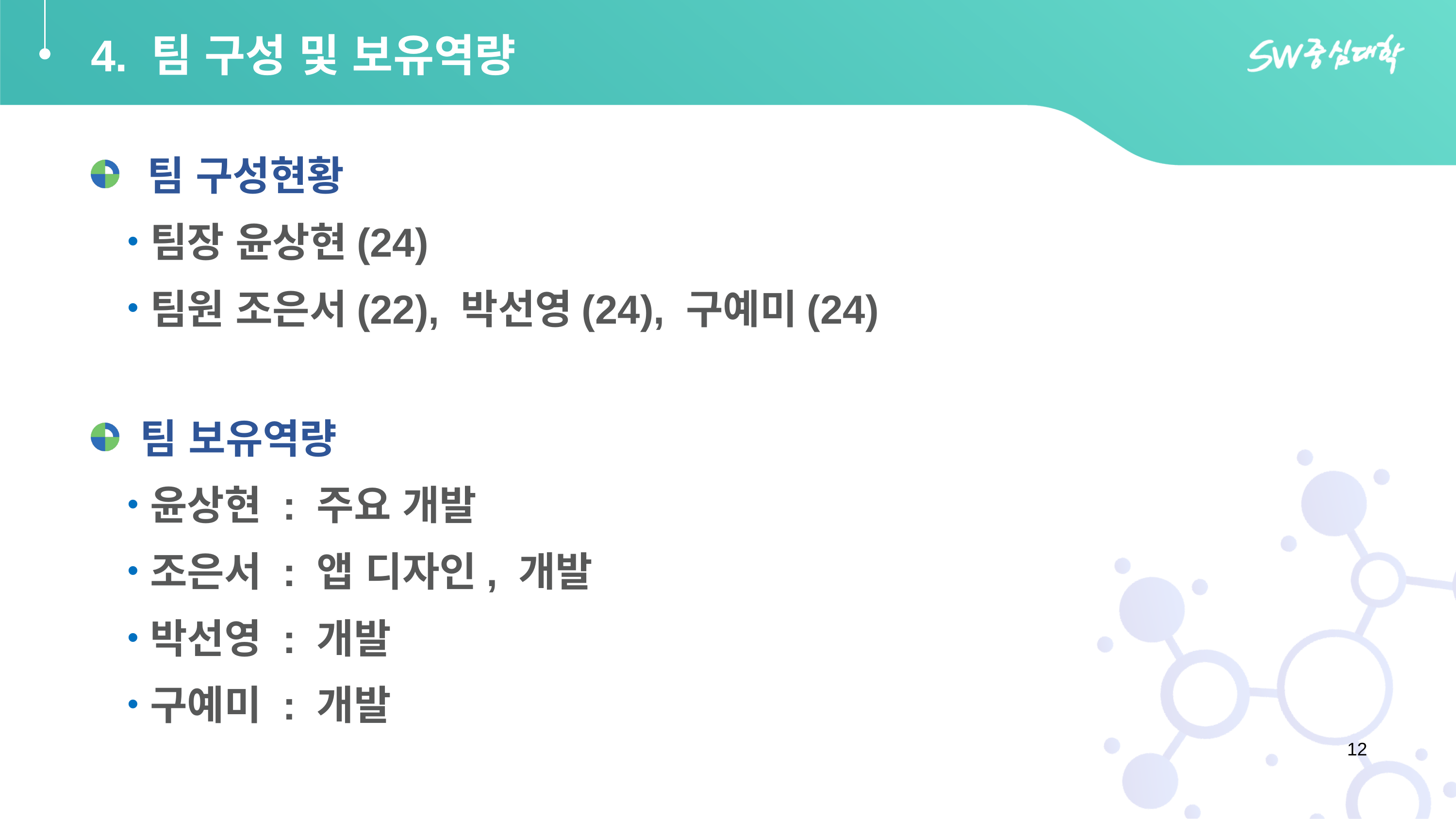

# 4. 팀 구성 및 보유역량
  팀 구성현황
팀장 윤상현(24)
팀원 조은서(22), 박선영(24), 구예미(24)

 팀 보유역량
윤상현 : 주요 개발
조은서 : 앱 디자인, 개발
박선영 : 개발
구예미 : 개발